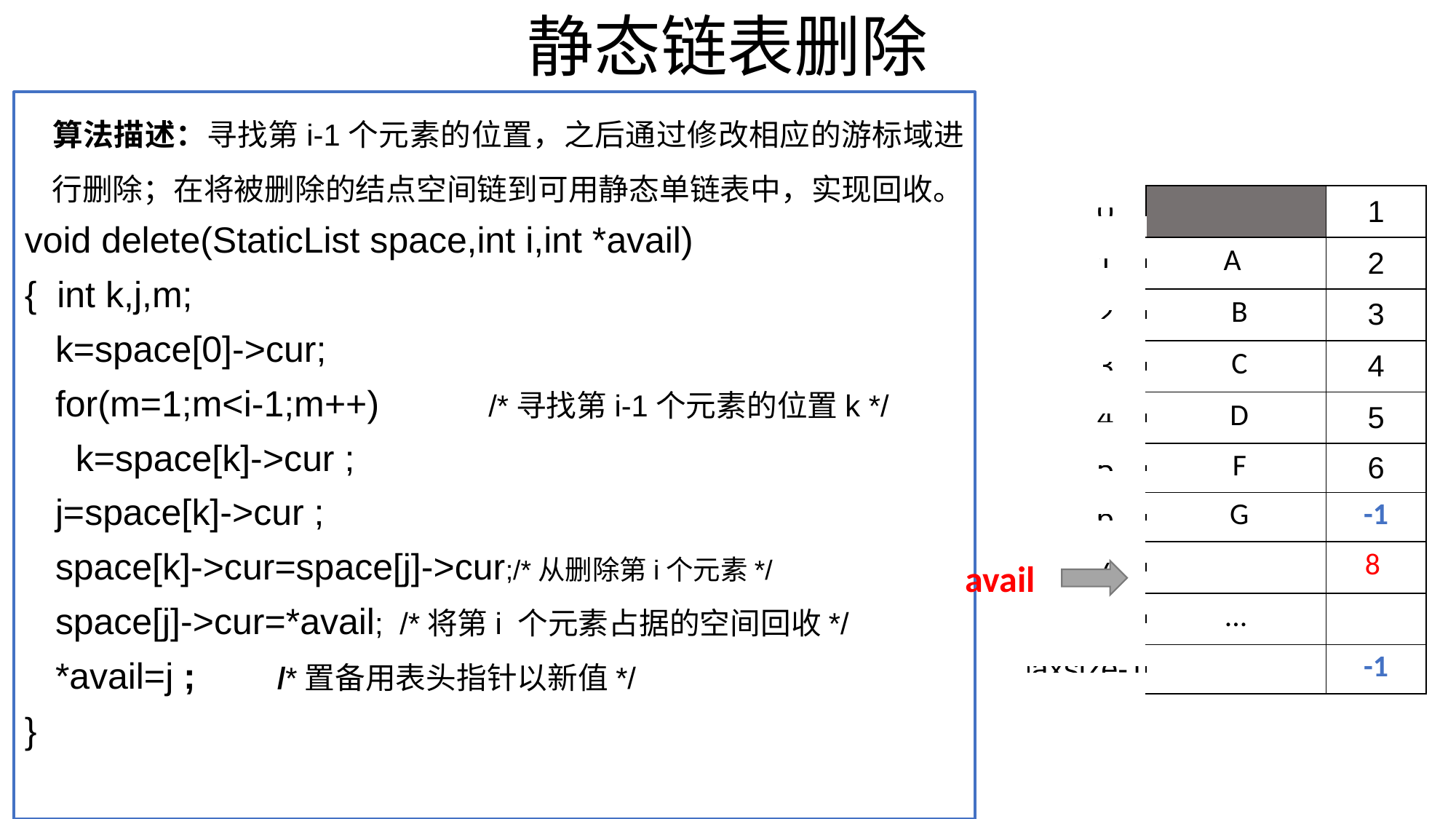

# 静态链表删除
	算法描述：寻找第i-1个元素的位置，之后通过修改相应的游标域进行删除；在将被删除的结点空间链到可用静态单链表中，实现回收。
void delete(StaticList space,int i,int *avail)
{  int k,j,m;
   k=space[0]->cur;
   for(m=1;m<i-1;m++)	/*寻找第i-1个元素的位置k */
     k=space[k]->cur ;
   j=space[k]->cur ;
   space[k]->cur=space[j]->cur;/*从删除第i个元素*/
   space[j]->cur=*avail;  /*将第i 个元素占据的空间回收*/
   *avail=j ;        /*置备用表头指针以新值*/
}
| 0 |  | 1 |
| --- | --- | --- |
| 1 | A | 2 |
| 2 | B | 3 |
| 3 | C | 4 |
| 4 | D | 5 |
| 5 | F | 6 |
| 6 | G | -1 |
| 7 |  | 8 |
|  | ... |  |
| maxsize-1 |  | -1 |
avail

69